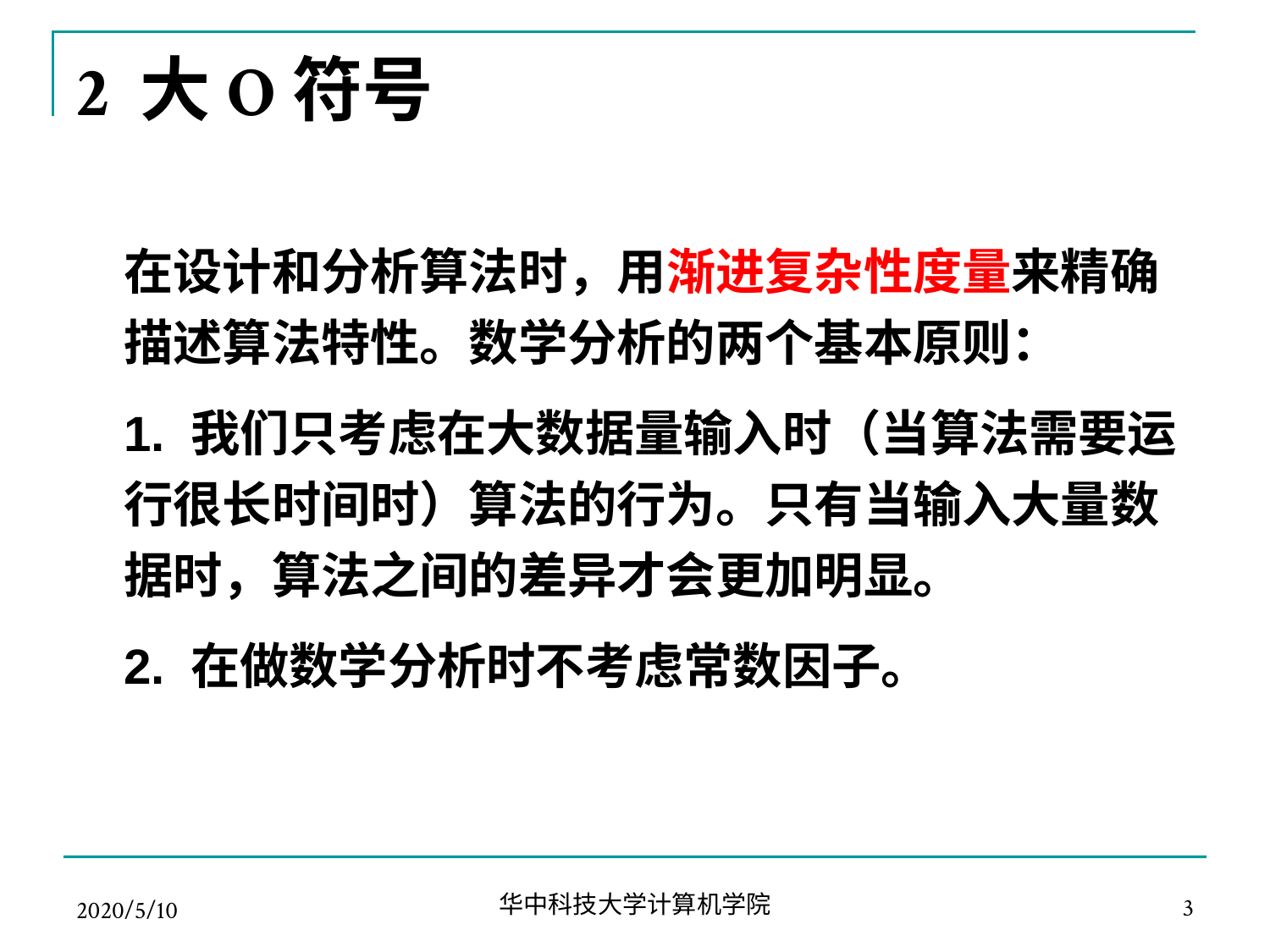

# 2 大O符号
	在设计和分析算法时，用渐进复杂性度量来精确描述算法特性。数学分析的两个基本原则：
	1. 我们只考虑在大数据量输入时（当算法需要运行很长时间时）算法的行为。只有当输入大量数据时，算法之间的差异才会更加明显。
	2. 在做数学分析时不考虑常数因子。
2020/5/10
3
华中科技大学计算机学院